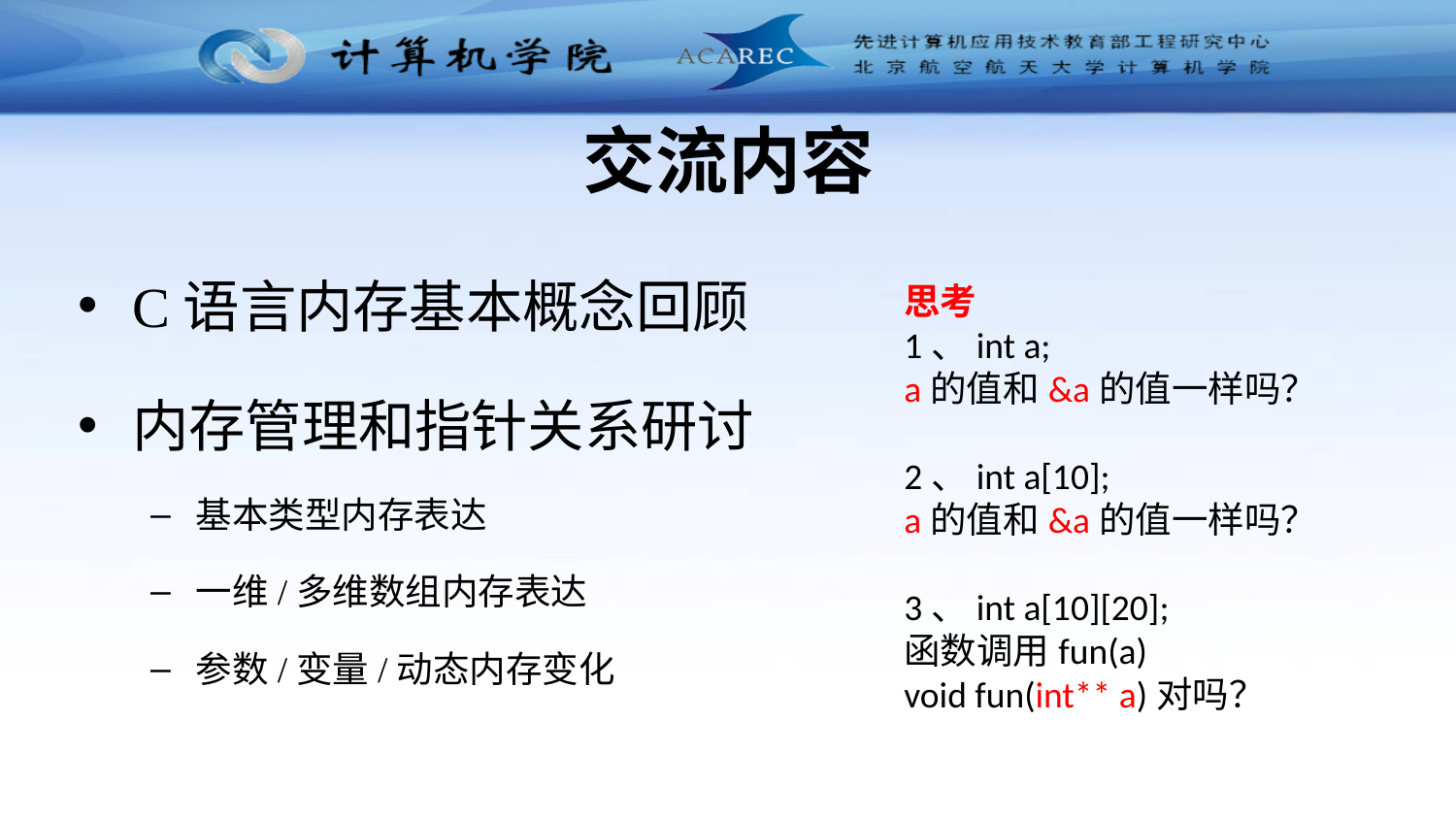

# 交流内容
C语言内存基本概念回顾
内存管理和指针关系研讨
基本类型内存表达
一维/多维数组内存表达
参数/变量/动态内存变化
思考
1、int a;
a的值和&a的值一样吗？

2、int a[10];
a的值和&a的值一样吗？

3、int a[10][20];
函数调用fun(a)
void fun(int** a)对吗？